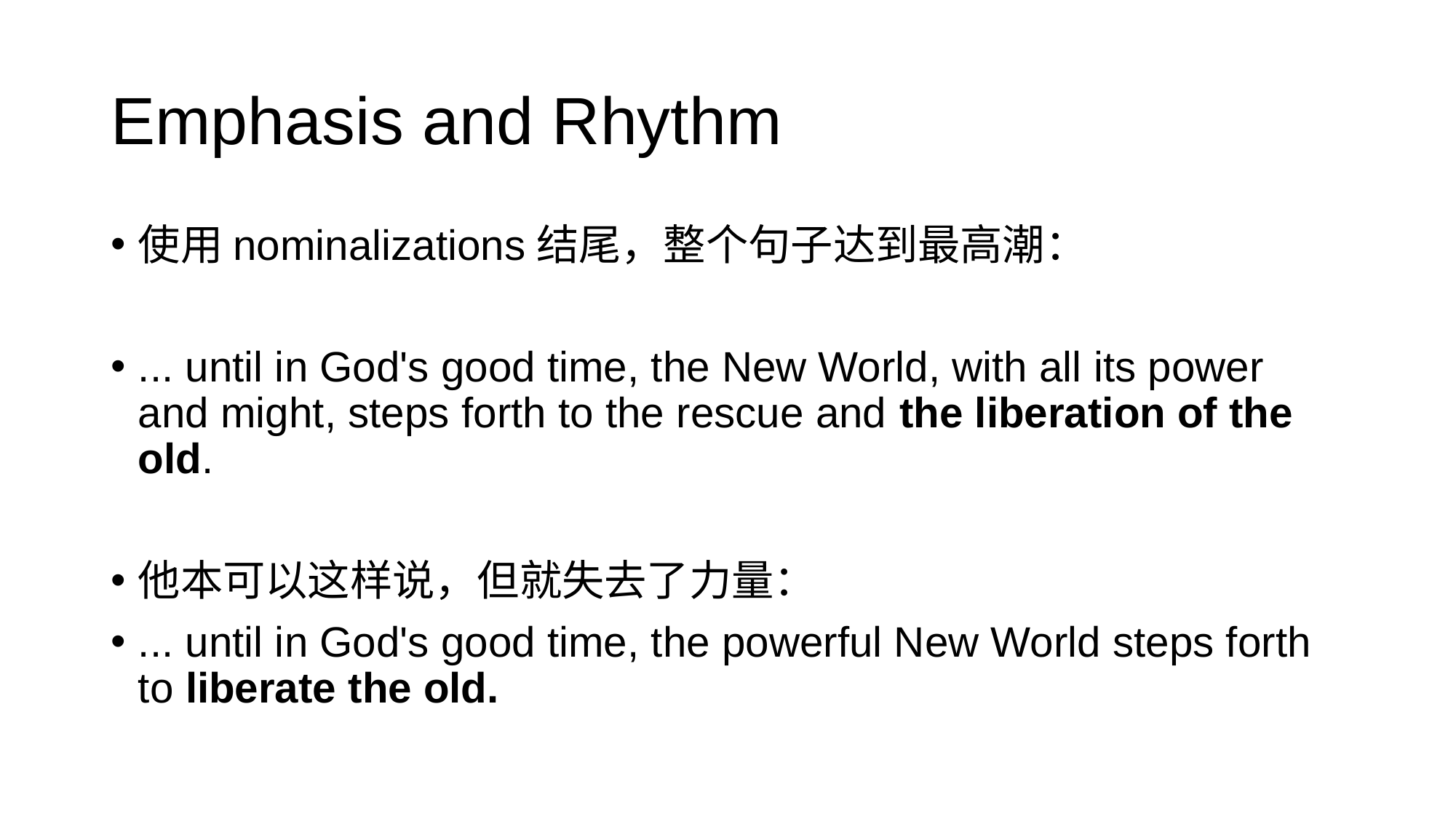

# Emphasis and Rhythm
使用nominalizations结尾，整个句子达到最高潮：

... until in God's good time, the New World, with all its power and might, steps forth to the rescue and the liberation of the old.

他本可以这样说，但就失去了力量：
... until in God's good time, the powerful New World steps forth to liberate the old.